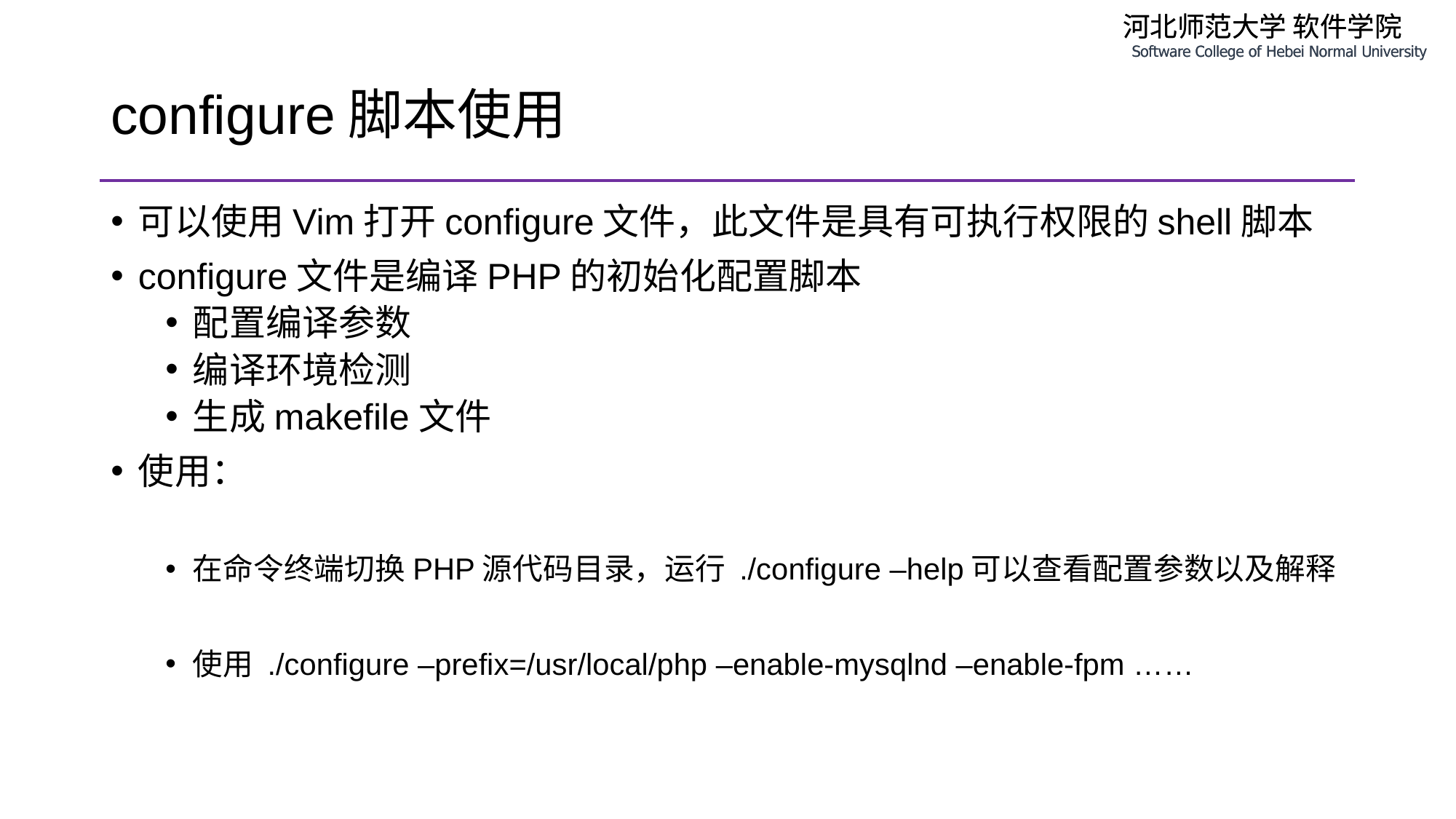

# configure脚本使用
可以使用Vim打开configure文件，此文件是具有可执行权限的shell脚本
configure文件是编译PHP的初始化配置脚本
配置编译参数
编译环境检测
生成makefile文件
使用：

在命令终端切换PHP源代码目录，运行 ./configure –help可以查看配置参数以及解释

使用 ./configure –prefix=/usr/local/php –enable-mysqlnd –enable-fpm ……